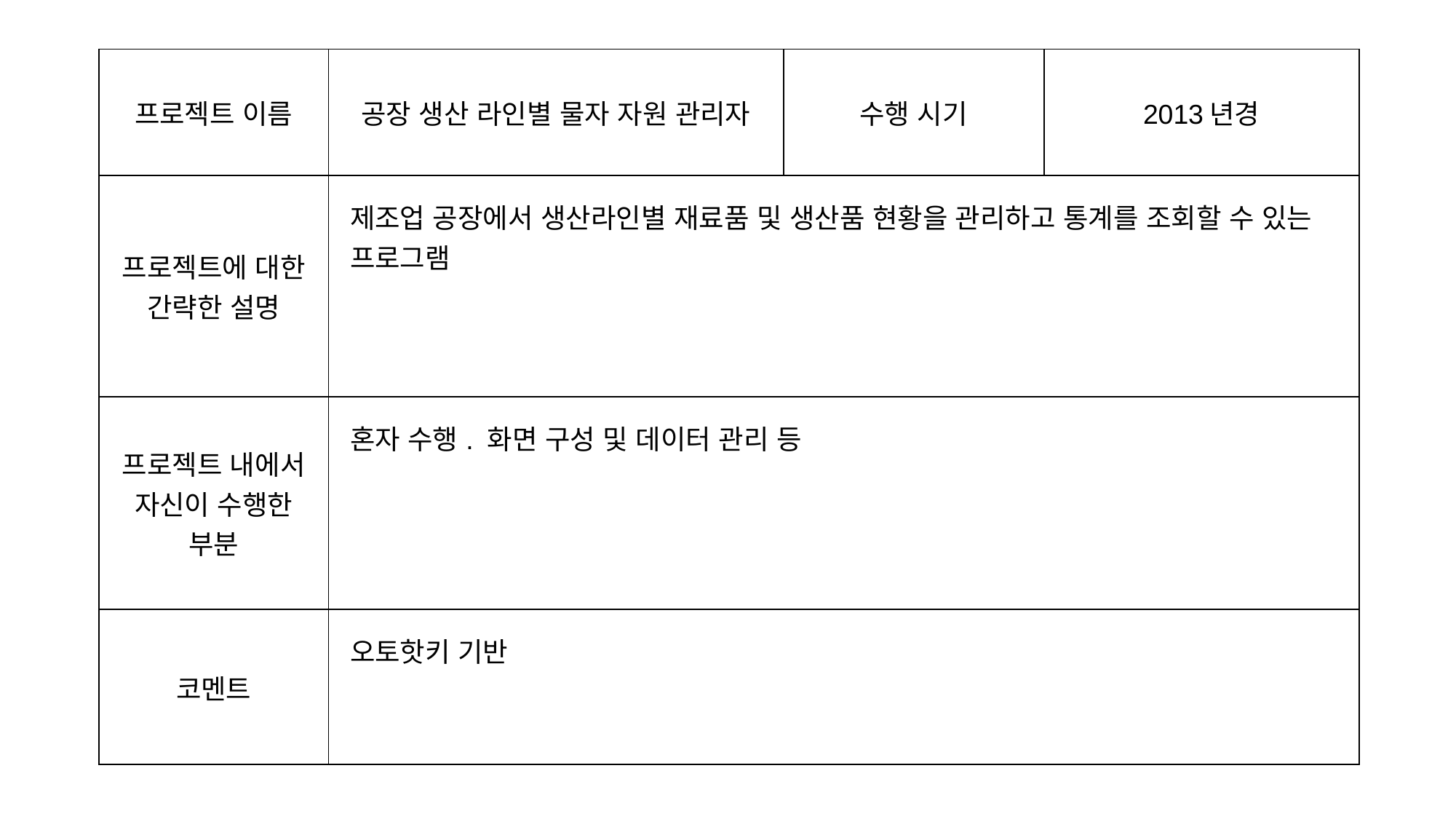

| 프로젝트 이름 | 공장 생산 라인별 물자 자원 관리자 | 수행 시기 | 2013년경 |
| --- | --- | --- | --- |
| 프로젝트에 대한 간략한 설명 | 제조업 공장에서 생산라인별 재료품 및 생산품 현황을 관리하고 통계를 조회할 수 있는 프로그램 |  |  |
| 프로젝트 내에서 자신이 수행한 부분 | 혼자 수행. 화면 구성 및 데이터 관리 등 |  |  |
| 코멘트 | 오토핫키 기반 |  |  |